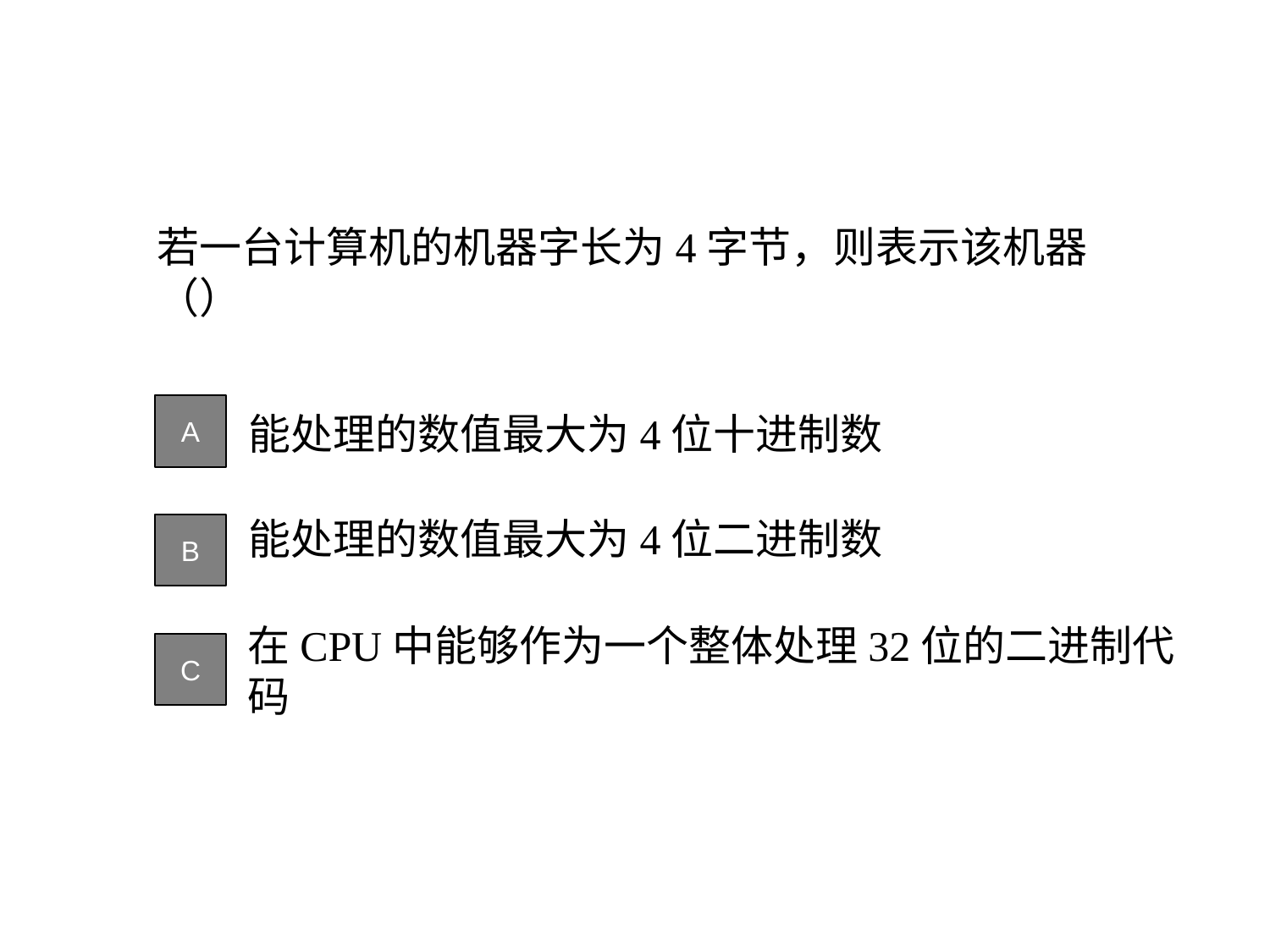

若一台计算机的机器字长为4字节，则表示该机器（）
能处理的数值最大为4位十进制数
A
B
能处理的数值最大为4位二进制数

在CPU中能够作为一个整体处理32位的二进制代码
C